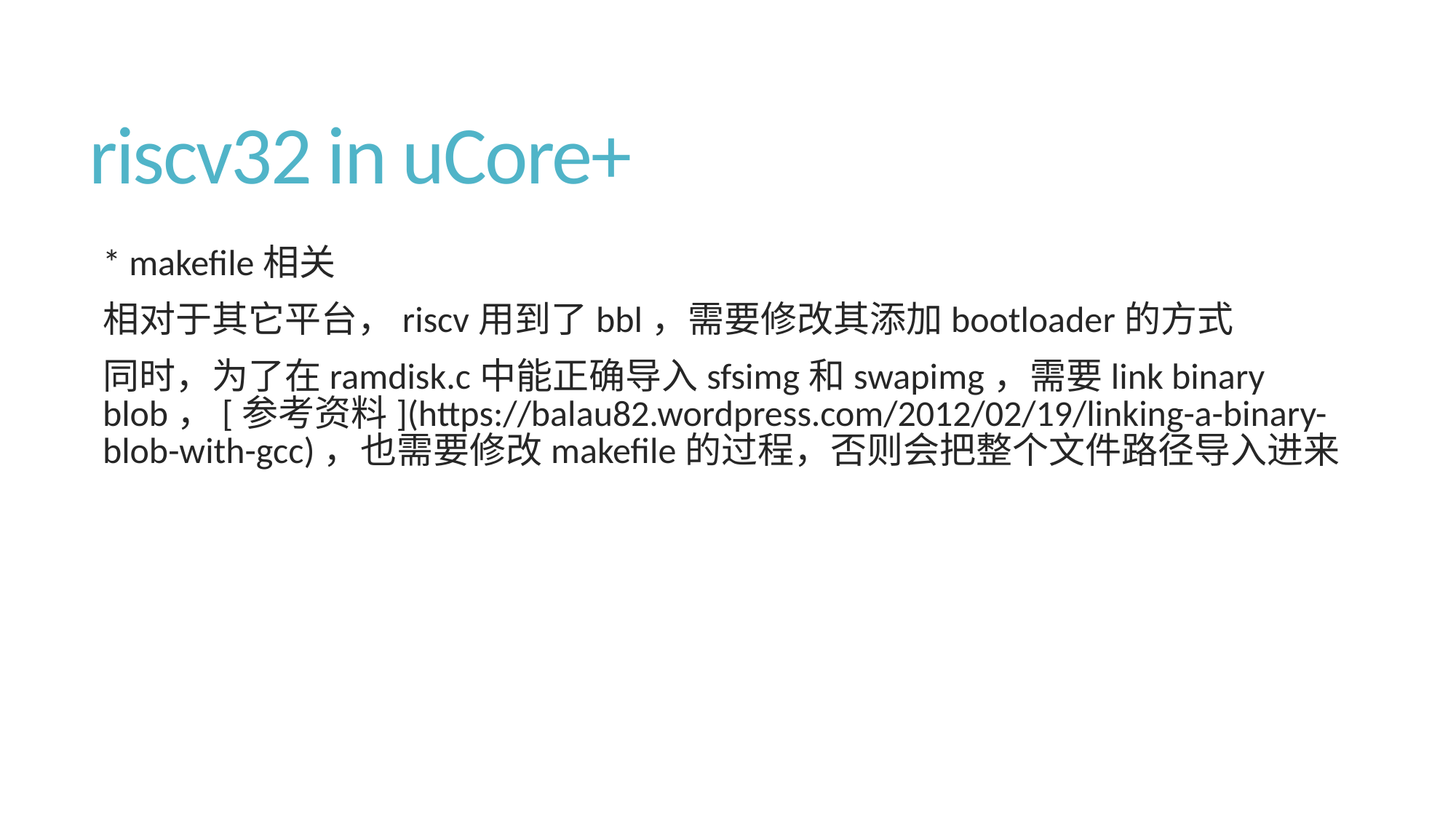

# riscv32 in uCore+
* makefile相关
相对于其它平台，riscv用到了bbl，需要修改其添加bootloader的方式
同时，为了在ramdisk.c中能正确导入sfsimg和swapimg，需要link binary blob，[参考资料](https://balau82.wordpress.com/2012/02/19/linking-a-binary-blob-with-gcc)，也需要修改makefile的过程，否则会把整个文件路径导入进来